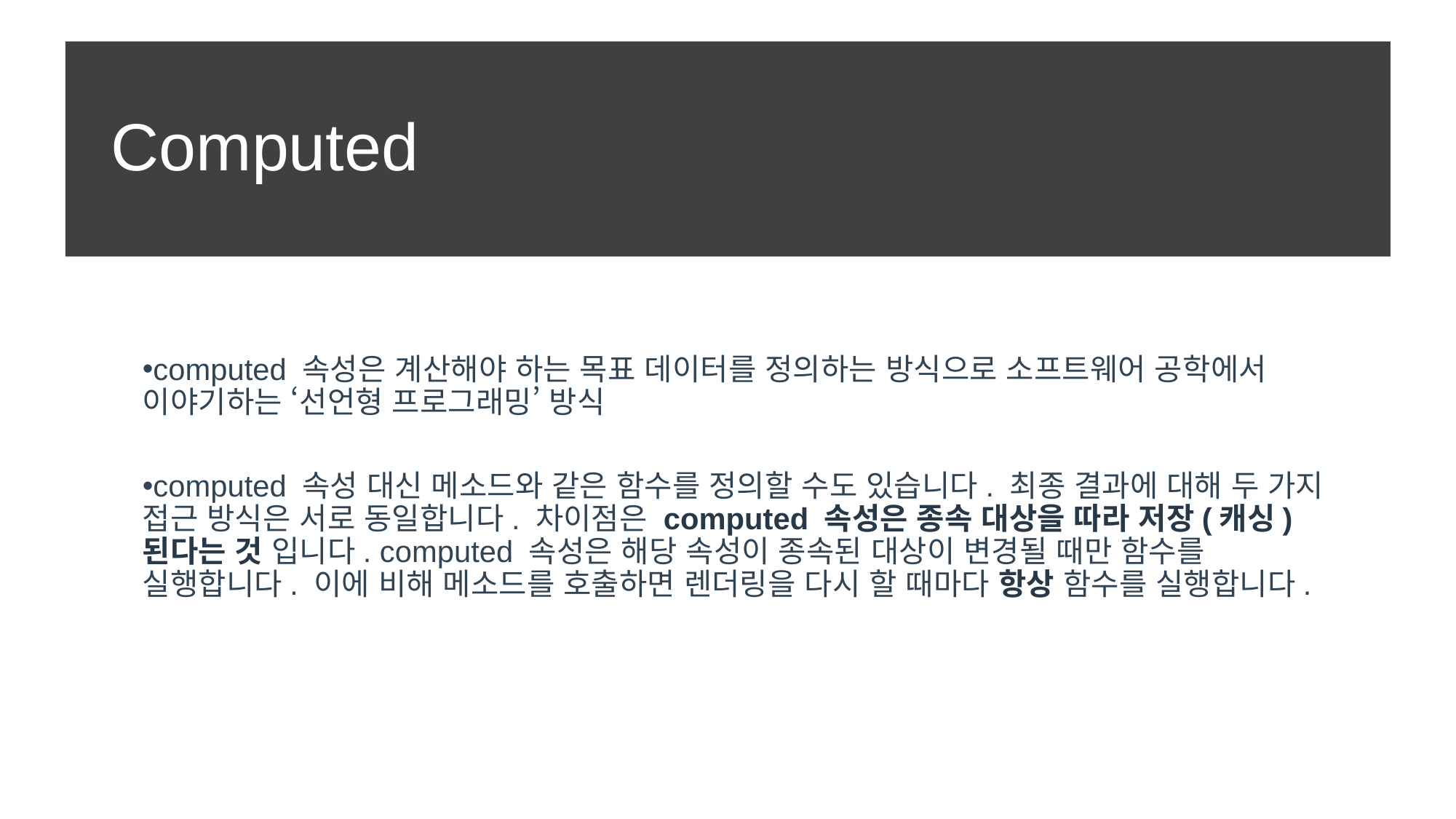

# Computed

computed 속성은 계산해야 하는 목표 데이터를 정의하는 방식으로 소프트웨어 공학에서 이야기하는 ‘선언형 프로그래밍’ 방식

computed 속성 대신 메소드와 같은 함수를 정의할 수도 있습니다. 최종 결과에 대해 두 가지 접근 방식은 서로 동일합니다. 차이점은 computed 속성은 종속 대상을 따라 저장(캐싱)된다는 것 입니다. computed 속성은 해당 속성이 종속된 대상이 변경될 때만 함수를 실행합니다. 이에 비해 메소드를 호출하면 렌더링을 다시 할 때마다 항상 함수를 실행합니다.